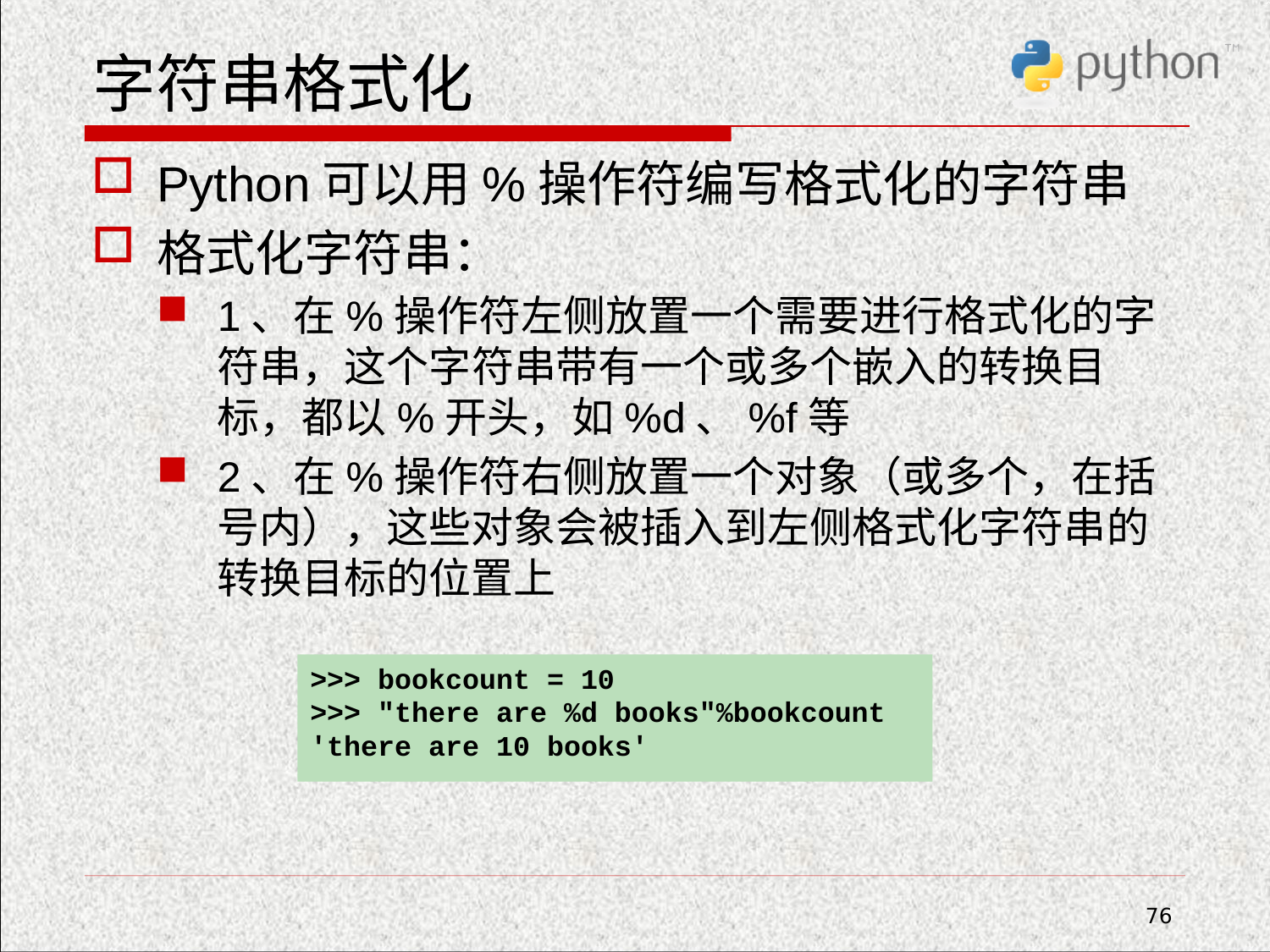

# 字符串格式化
Python可以用%操作符编写格式化的字符串
格式化字符串：
1、在%操作符左侧放置一个需要进行格式化的字符串，这个字符串带有一个或多个嵌入的转换目标，都以%开头，如%d、%f等
2、在%操作符右侧放置一个对象（或多个，在括号内），这些对象会被插入到左侧格式化字符串的转换目标的位置上

>>> bookcount = 10
>>> "there are %d books"%bookcount
'there are 10 books'
76